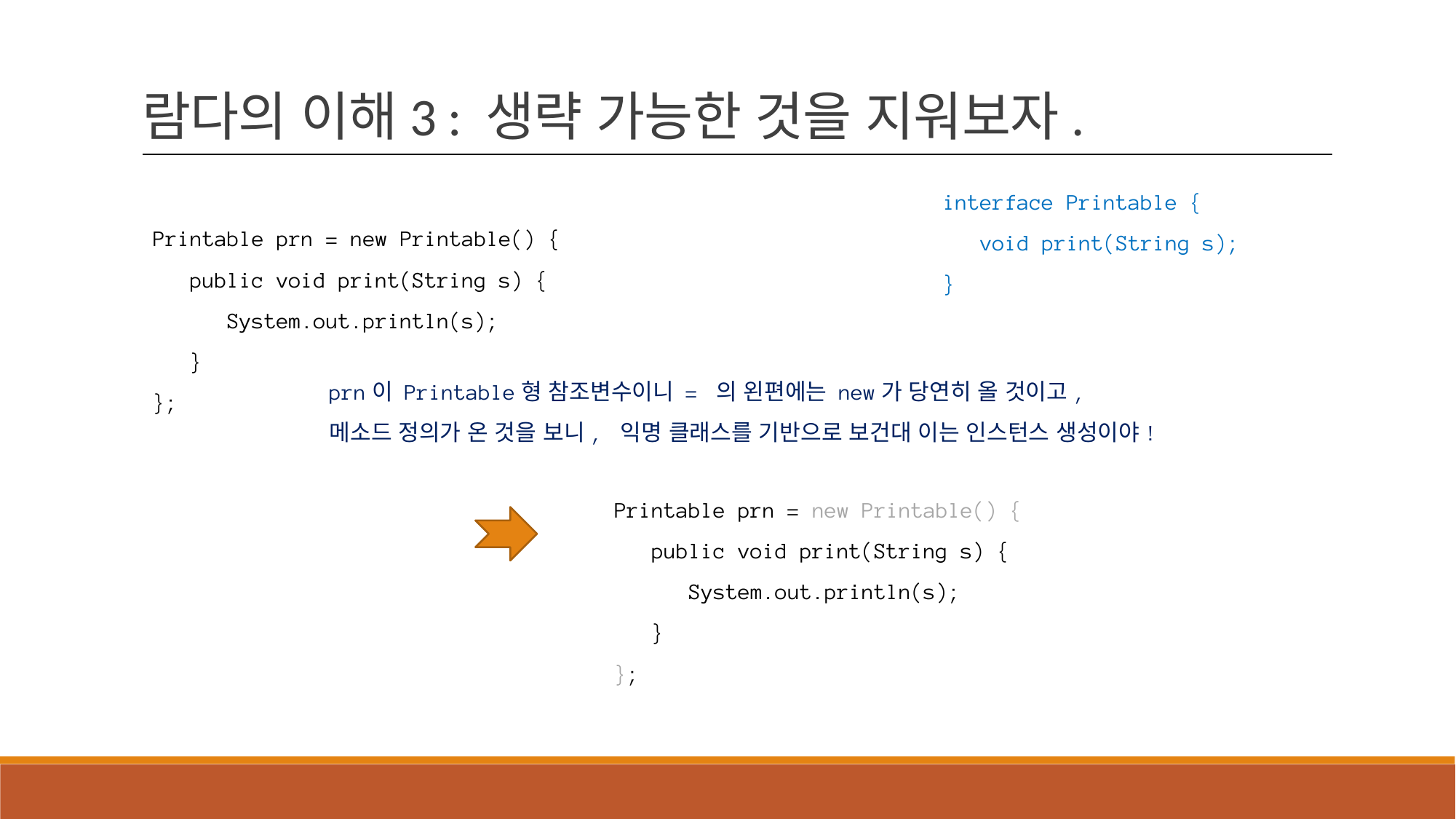

람다의 이해3 : 생략 가능한 것을 지워보자.
interface Printable {
   void print(String s);
}
Printable prn = new Printable() {
   public void print(String s) {
      System.out.println(s);
   }
};
prn이 Printable형 참조변수이니 = 의 왼편에는 new가 당연히 올 것이고,
메소드 정의가 온 것을 보니, 익명 클래스를 기반으로 보건대 이는 인스턴스 생성이야!
Printable prn = new Printable() {
   public void print(String s) {
      System.out.println(s);
   }
};